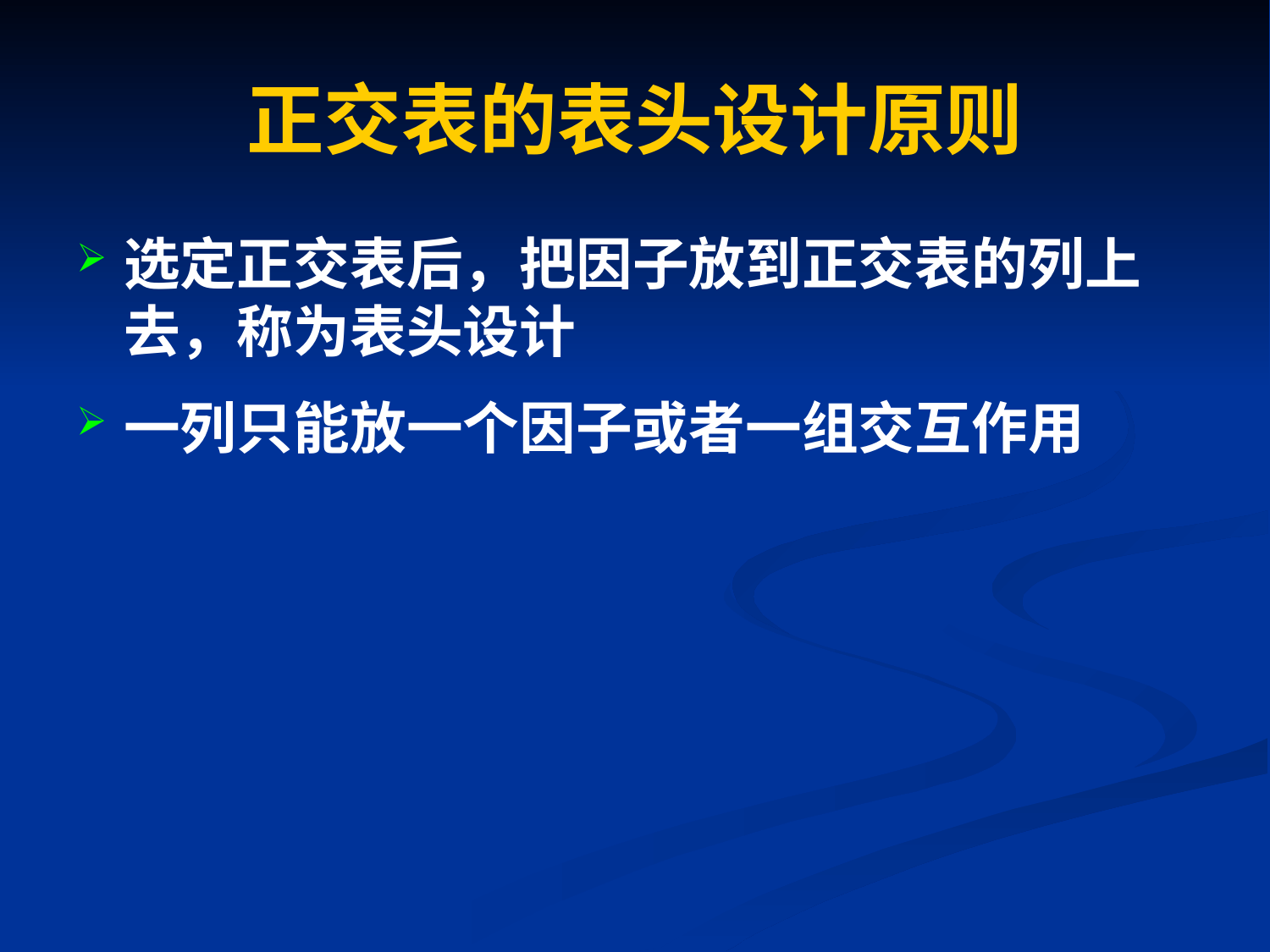

正交表的表头设计原则
选定正交表后，把因子放到正交表的列上去，称为表头设计
一列只能放一个因子或者一组交互作用